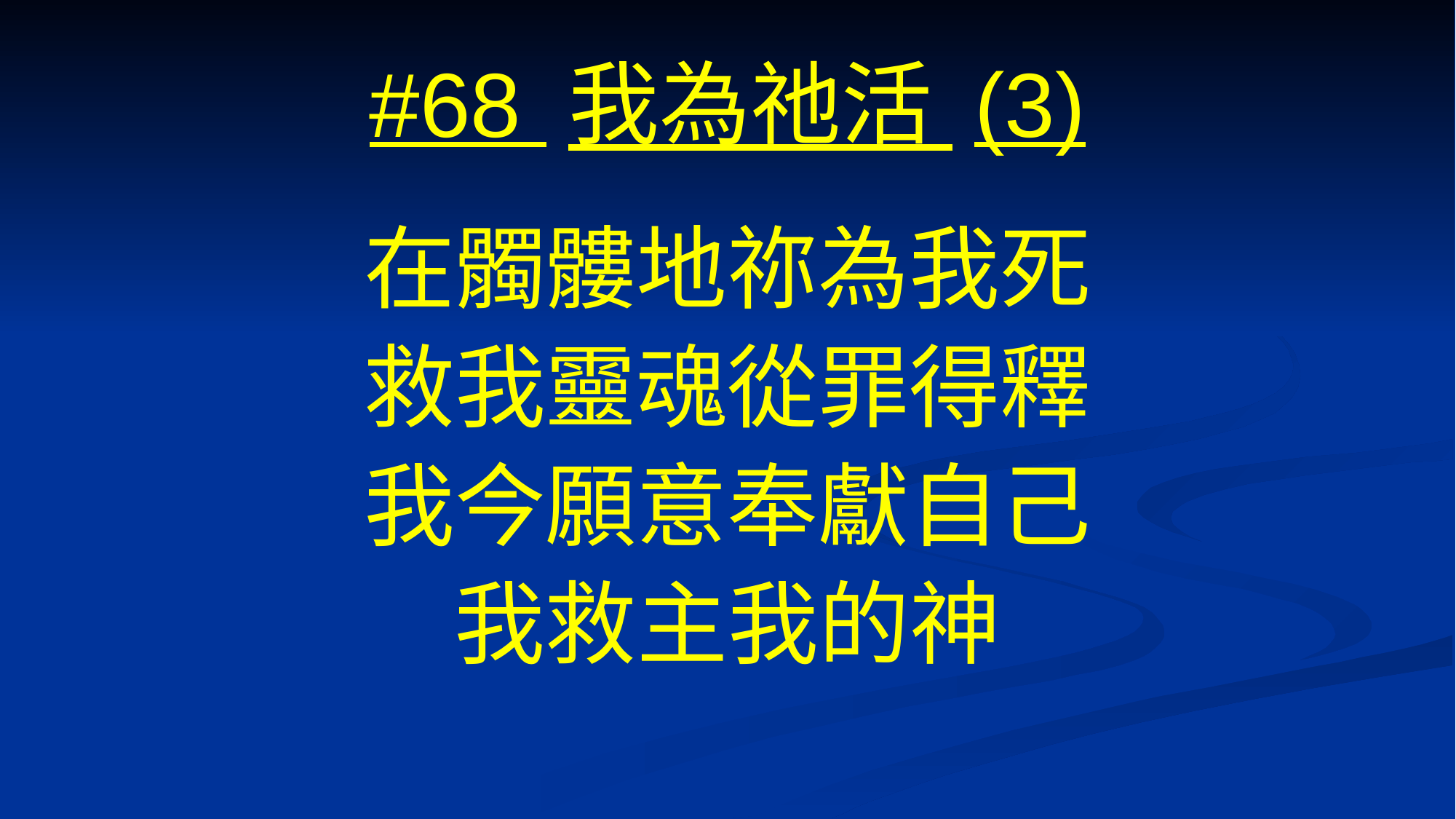

# #68 我為祂活 (3)
在髑髏地祢為我死
救我靈魂從罪得釋
我今願意奉獻自己
我救主我的神